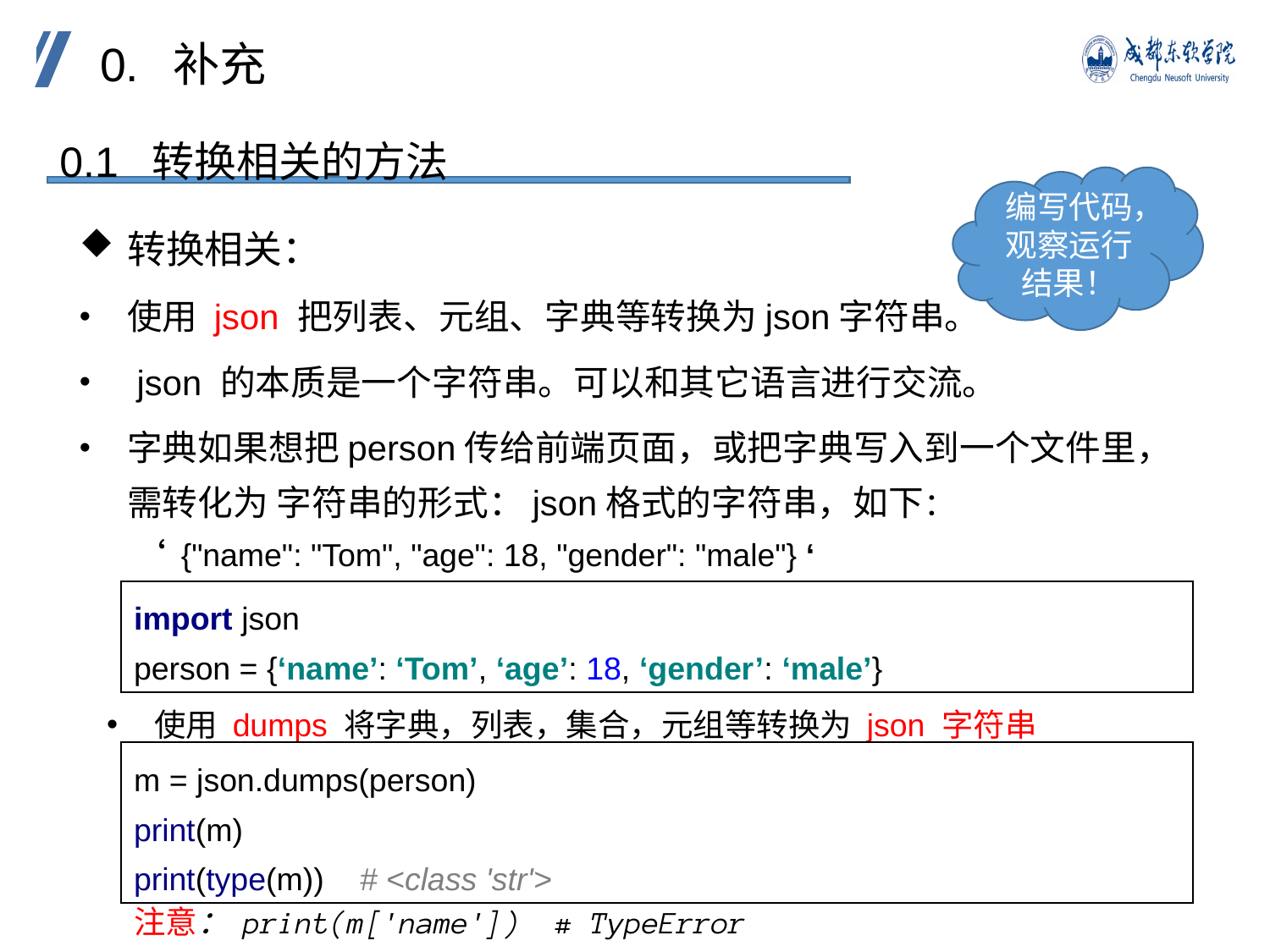

0.  补充
0.1  转换相关的方法
编写代码，观察运行结果！

转换相关：
使用 json 把列表、元组、字典等转换为json字符串。
 json 的本质是一个字符串。可以和其它语言进行交流。
字典如果想把person传给前端页面，或把字典写入到一个文件里， 需转化为 字符串的形式：json格式的字符串，如下：
 ‘ {"name": "Tom", "age": 18, "gender": "male"} ‘
import json
person = {‘name’: ‘Tom’, ‘age’: 18, ‘gender’: ‘male’}
使用 dumps 将字典，列表，集合，元组等转换为 json 字符串
m = json.dumps(person)
print(m)
print(type(m))    # <class 'str'>
注意： print(m['name'])  # TypeError